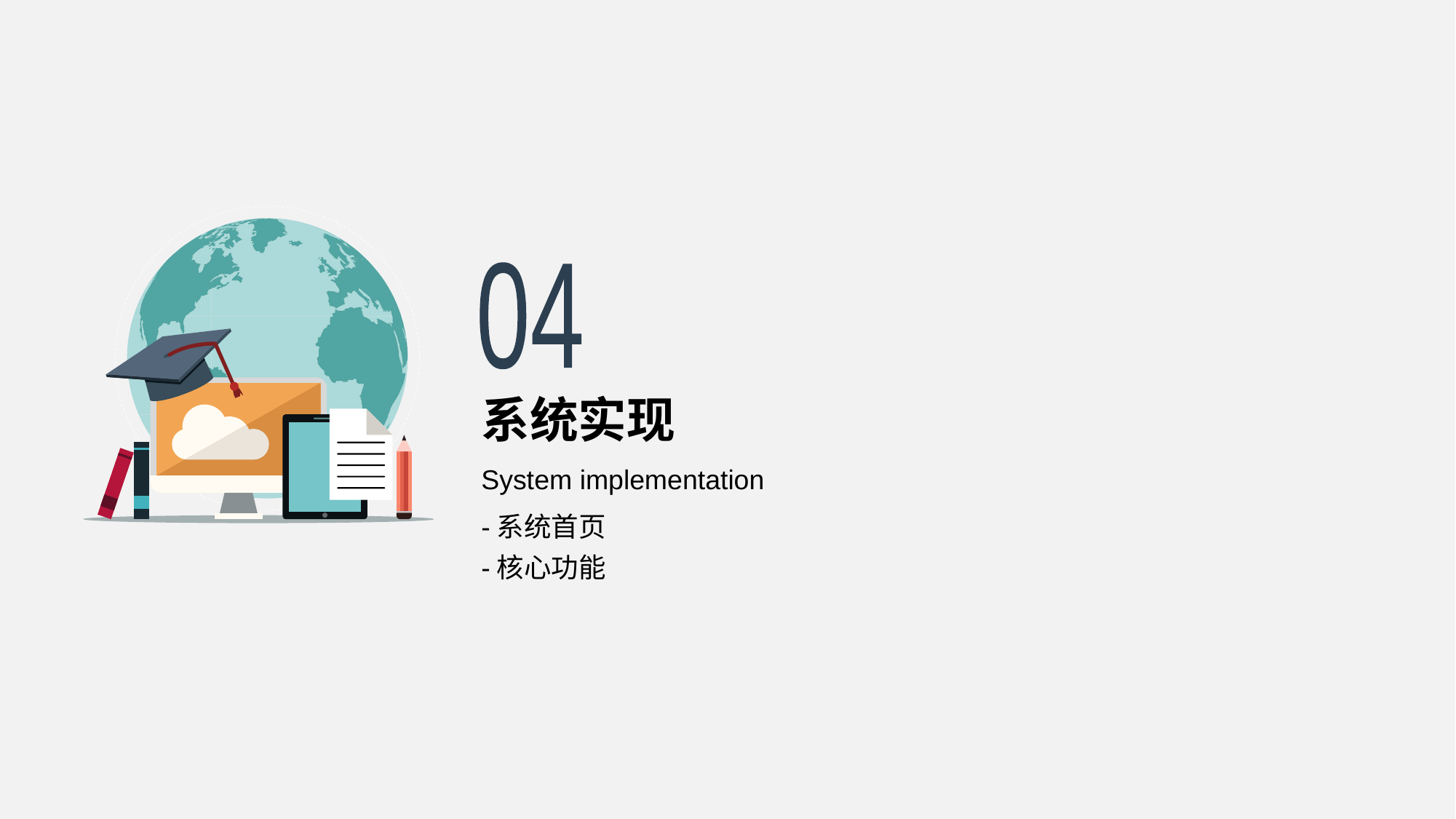

04
# 系统实现
System implementation
-系统首页
-核心功能